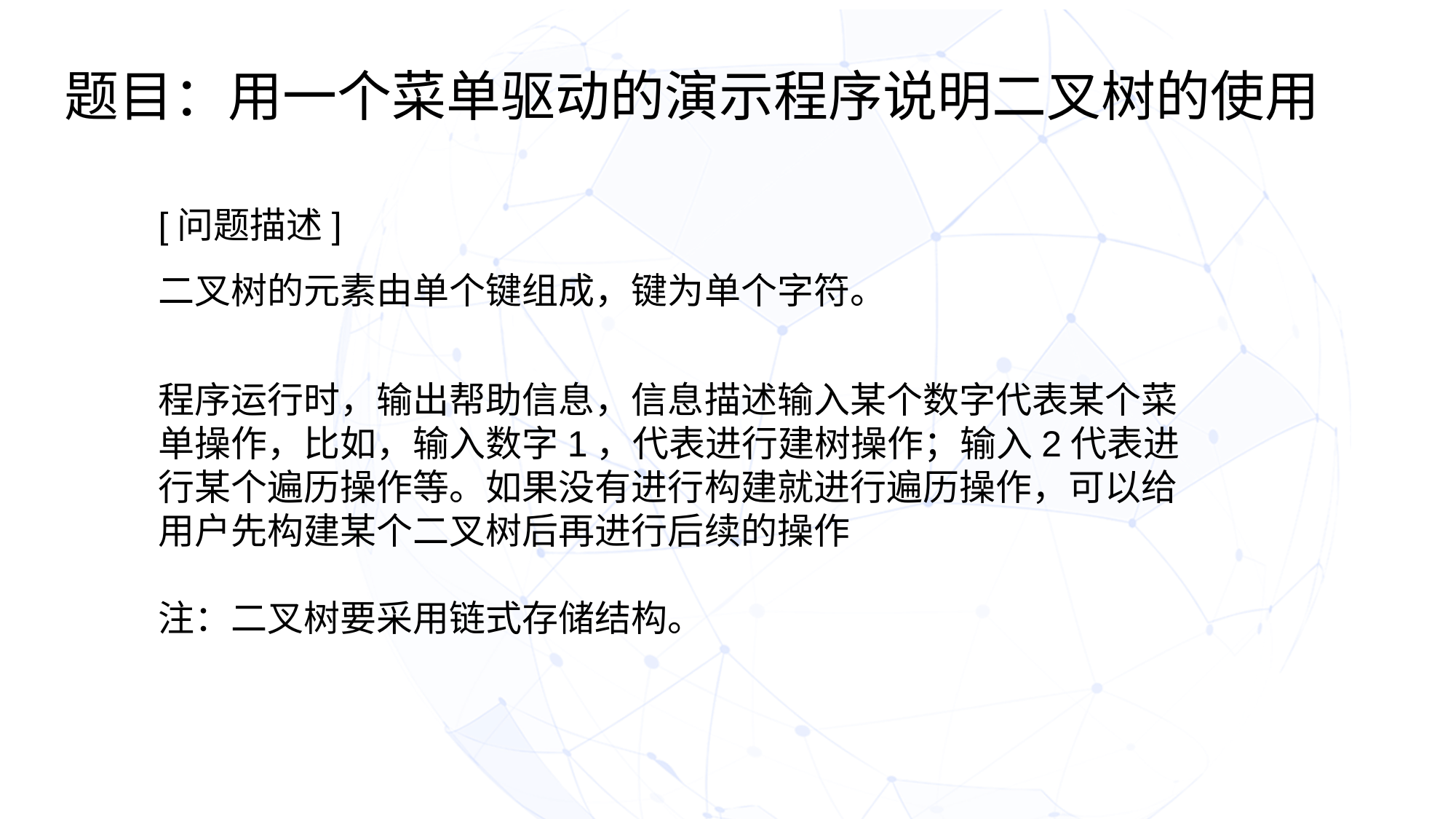

题目：用一个菜单驱动的演示程序说明二叉树的使用
[问题描述]
二叉树的元素由单个键组成，键为单个字符。

程序运行时，输出帮助信息，信息描述输入某个数字代表某个菜单操作，比如，输入数字1，代表进行建树操作；输入2代表进行某个遍历操作等。如果没有进行构建就进行遍历操作，可以给用户先构建某个二叉树后再进行后续的操作

注：二叉树要采用链式存储结构。